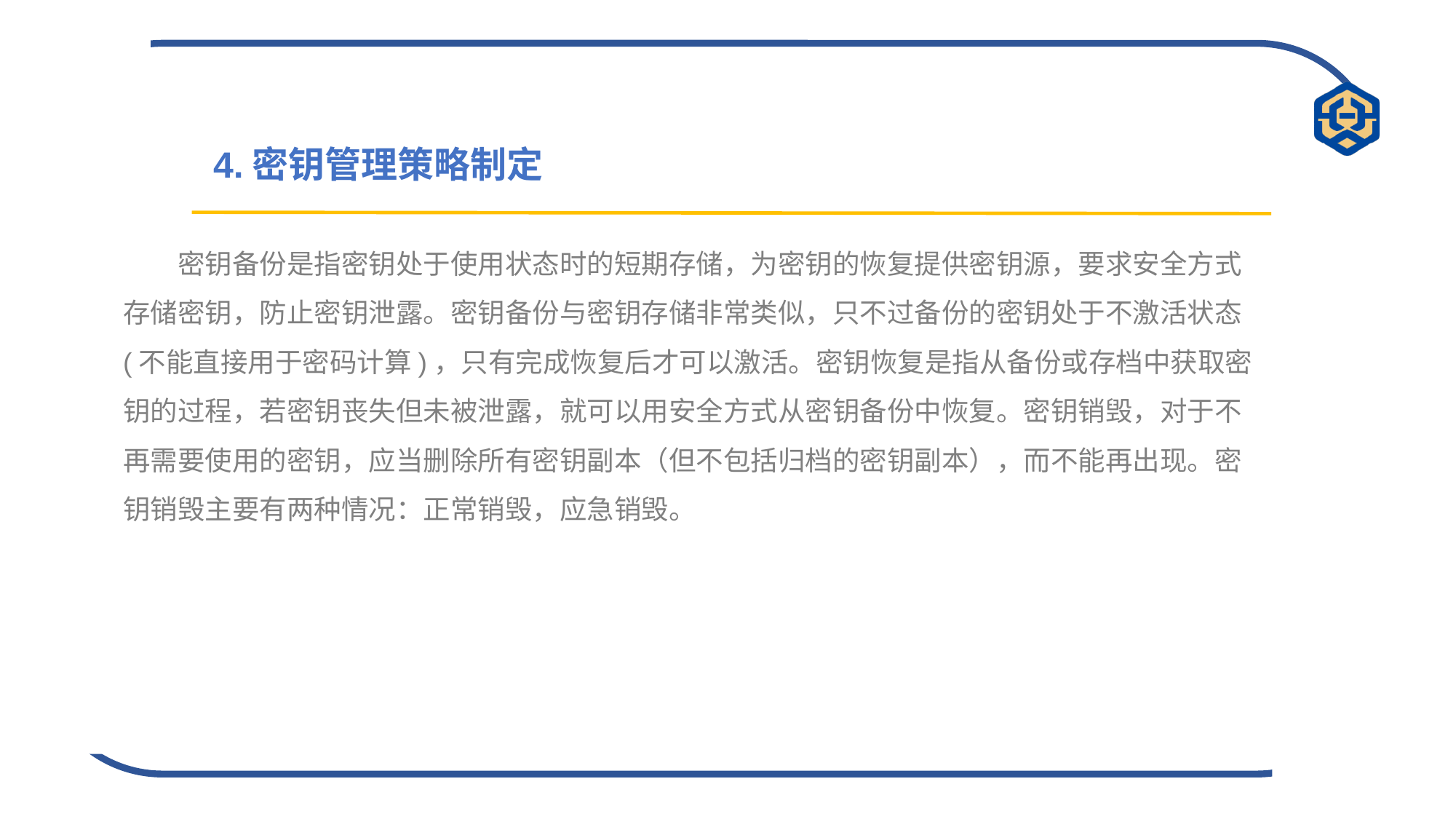

4.密钥管理策略制定
密钥备份是指密钥处于使用状态时的短期存储，为密钥的恢复提供密钥源，要求安全方式存储密钥，防止密钥泄露。密钥备份与密钥存储非常类似，只不过备份的密钥处于不激活状态(不能直接用于密码计算)，只有完成恢复后才可以激活。密钥恢复是指从备份或存档中获取密钥的过程，若密钥丧失但未被泄露，就可以用安全方式从密钥备份中恢复。密钥销毁，对于不再需要使用的密钥，应当删除所有密钥副本（但不包括归档的密钥副本），而不能再出现。密钥销毁主要有两种情况：正常销毁，应急销毁。